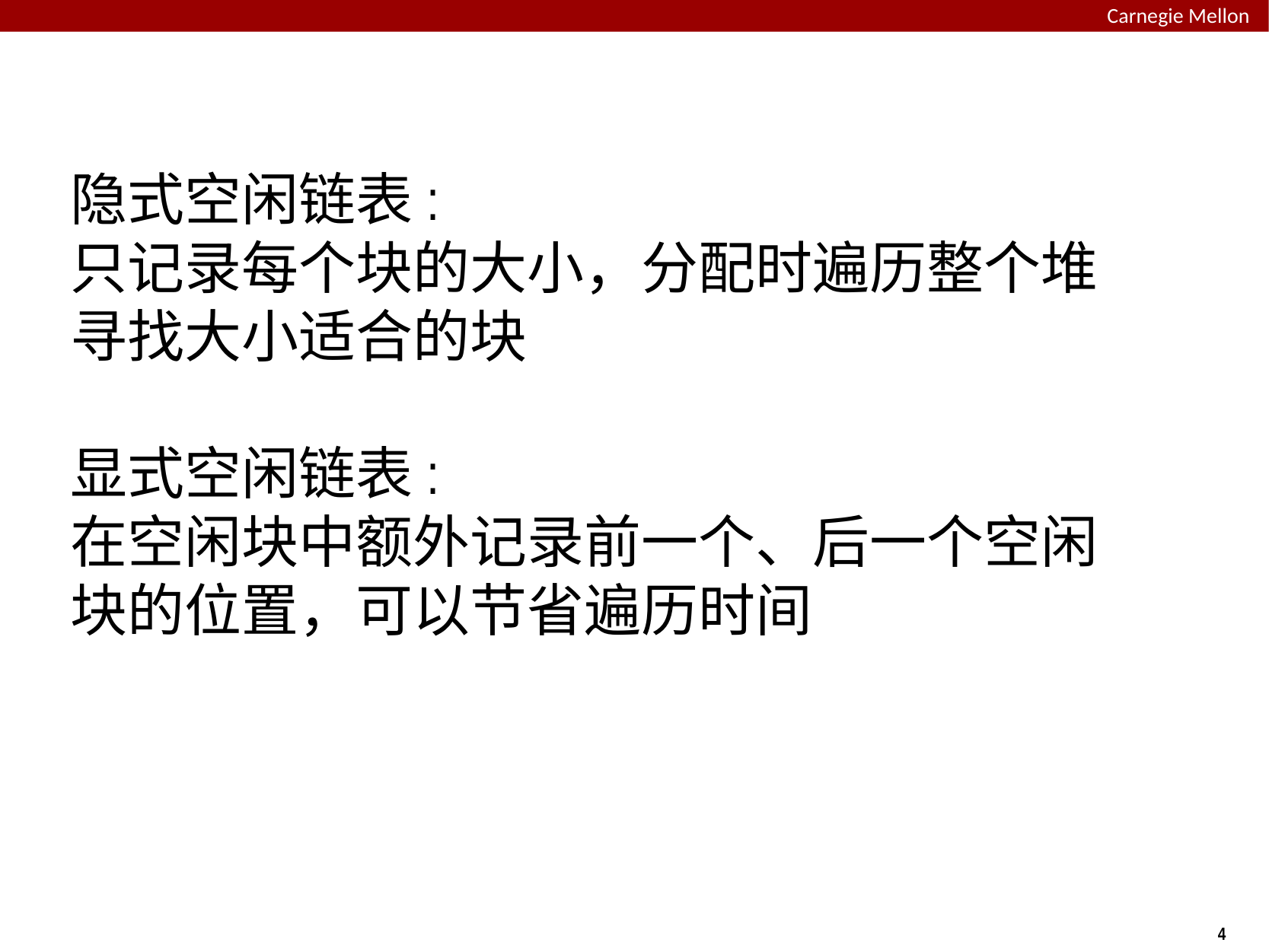

隐式空闲链表:
只记录每个块的大小，分配时遍历整个堆寻找大小适合的块

显式空闲链表:
在空闲块中额外记录前一个、后一个空闲块的位置，可以节省遍历时间